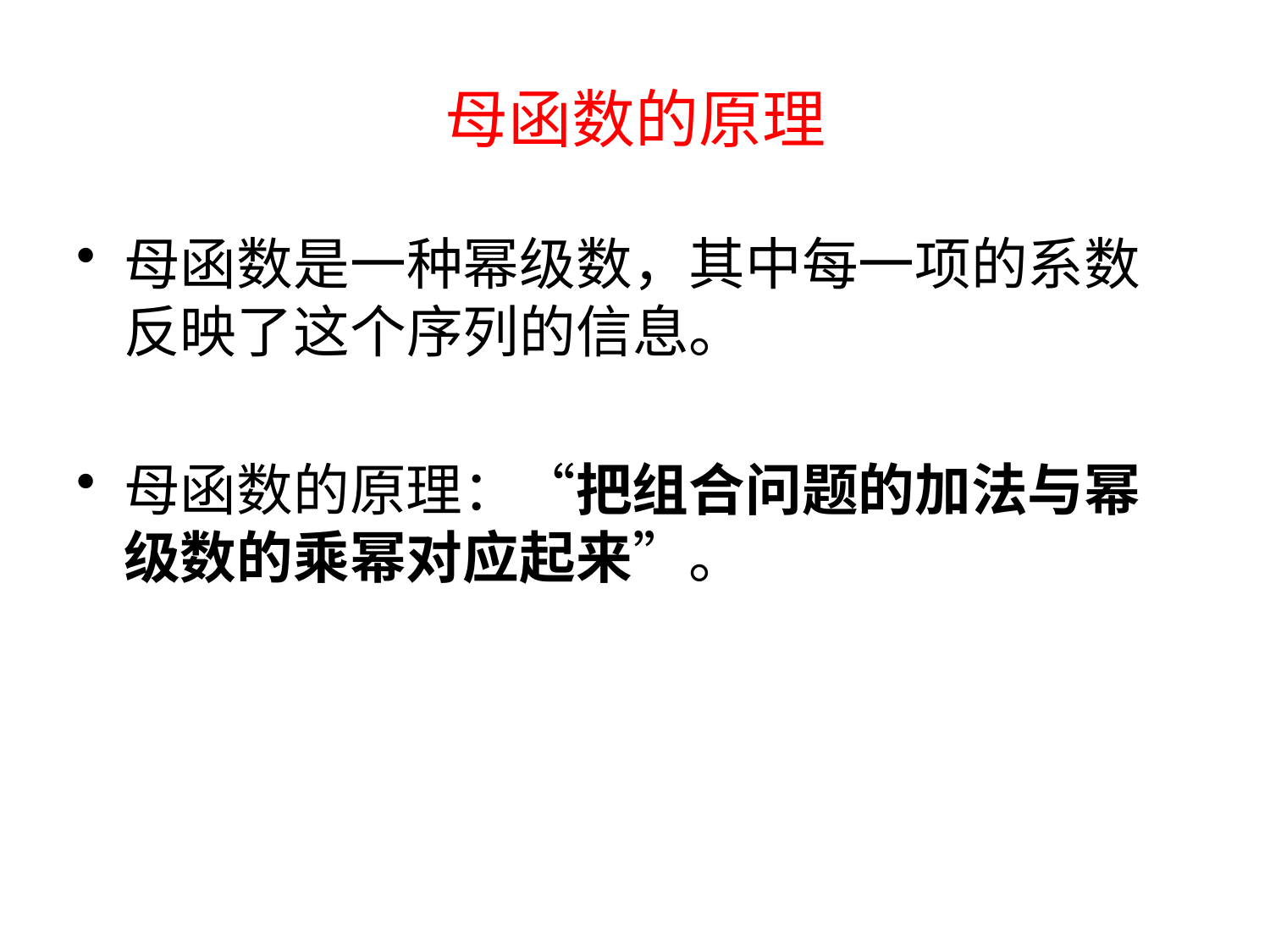

# 母函数的原理
母函数是一种幂级数，其中每一项的系数反映了这个序列的信息。

母函数的原理：“把组合问题的加法与幂级数的乘幂对应起来”。